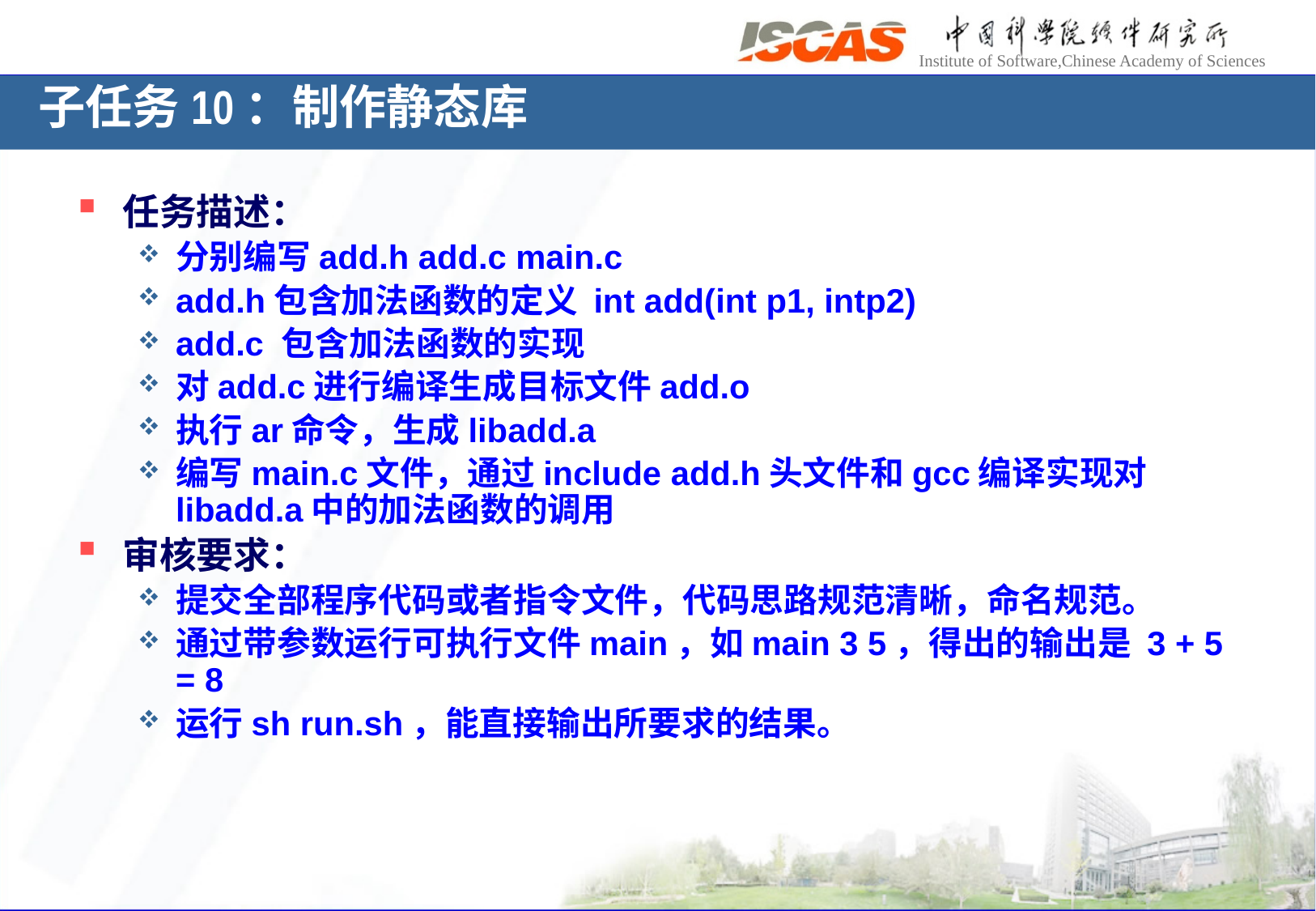

子任务10：制作静态库
任务描述：
分别编写add.h add.c main.c
add.h包含加法函数的定义 int add(int p1, intp2)
add.c 包含加法函数的实现
对add.c进行编译生成目标文件add.o
执行ar命令，生成libadd.a
编写main.c文件，通过include add.h头文件和gcc编译实现对libadd.a中的加法函数的调用
审核要求：
提交全部程序代码或者指令文件，代码思路规范清晰，命名规范。
通过带参数运行可执行文件main，如main 3 5，得出的输出是 3 + 5 = 8
运行sh run.sh，能直接输出所要求的结果。